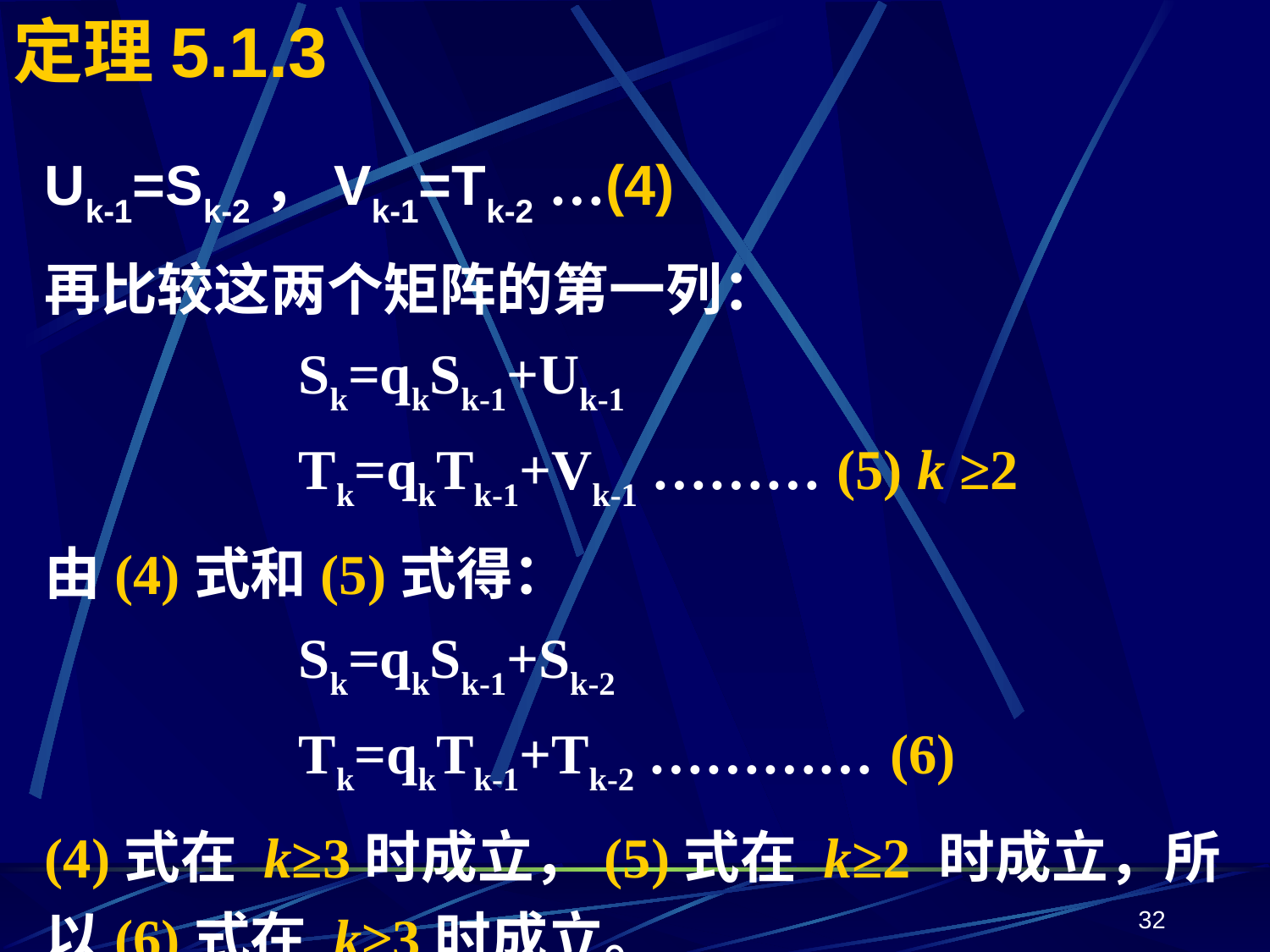

# 定理5.1.3
Uk-1=Sk-2，Vk-1=Tk-2 …(4)
再比较这两个矩阵的第一列：
		Sk=qkSk-1+Uk-1
		Tk=qkTk-1+Vk-1 ……… (5) k ≥2
由(4)式和(5)式得：
		Sk=qkSk-1+Sk-2
		Tk=qkTk-1+Tk-2 ………… (6)
(4)式在 k≥3时成立，(5)式在 k≥2 时成立，所以(6)式在 k≥3时成立。

32